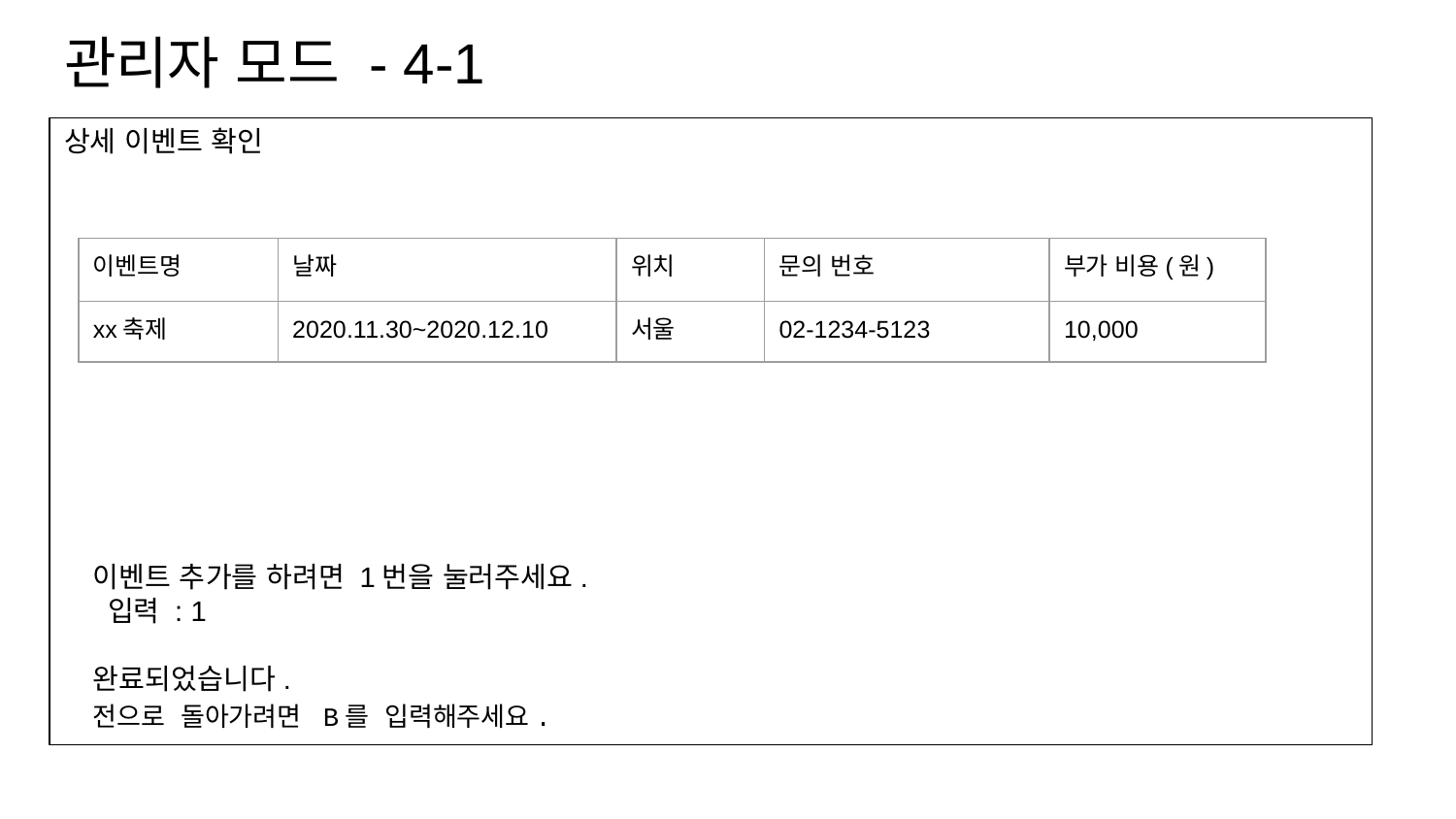

# 관리자 모드 - 4-1

상세 이벤트 확인

| 이벤트명 | 날짜 | 위치 | 문의 번호 | 부가 비용(원) |
| --- | --- | --- | --- | --- |
| xx축제 | 2020.11.30~2020.12.10 | 서울 | 02-1234-5123 | 10,000 |
이벤트 추가를 하려면 1번을 눌러주세요.
 입력 : 1

완료되었습니다.
전으로 돌아가려면 B를 입력해주세요.